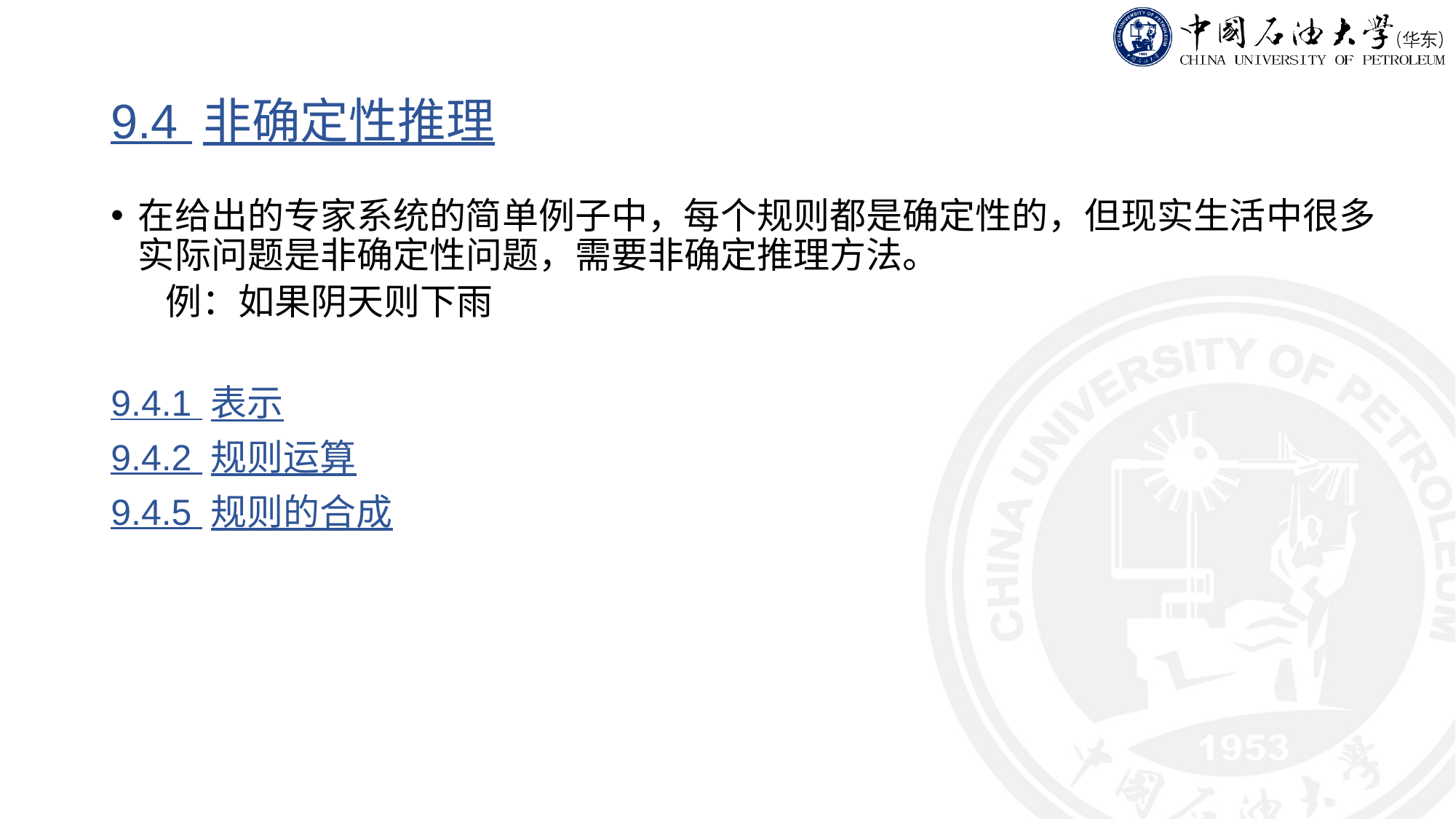

# 9.4 非确定性推理
在给出的专家系统的简单例子中，每个规则都是确定性的，但现实生活中很多实际问题是非确定性问题，需要非确定推理方法。
例：如果阴天则下雨

9.4.1 表示
9.4.2 规则运算
9.4.5 规则的合成